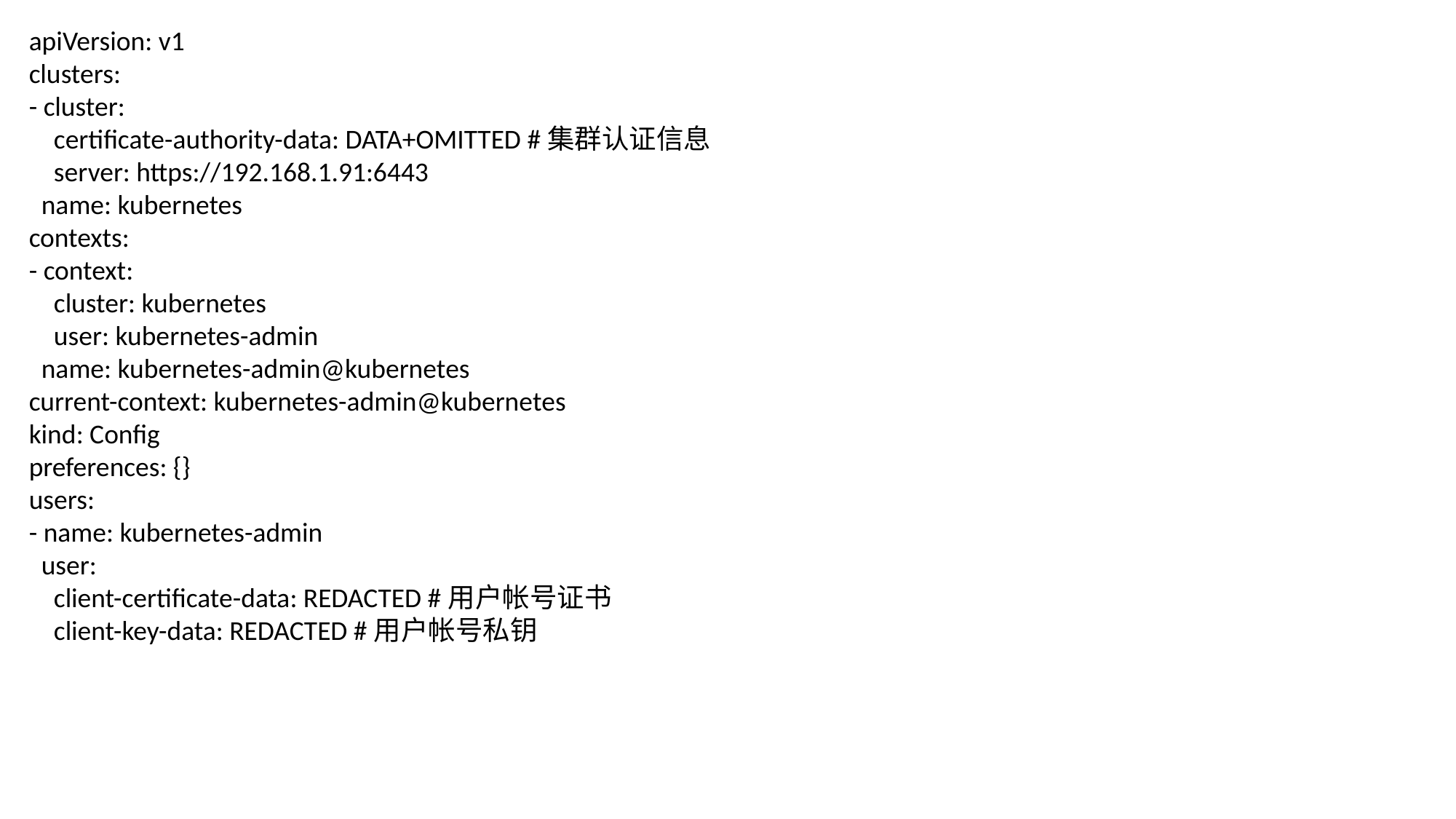

apiVersion: v1
clusters:
- cluster:
    certificate-authority-data: DATA+OMITTED #集群认证信息
    server: https://192.168.1.91:6443
  name: kubernetes
contexts:
- context:
    cluster: kubernetes
    user: kubernetes-admin
  name: kubernetes-admin@kubernetes
current-context: kubernetes-admin@kubernetes
kind: Config
preferences: {}
users:
- name: kubernetes-admin
  user:
    client-certificate-data: REDACTED #用户帐号证书
    client-key-data: REDACTED #用户帐号私钥